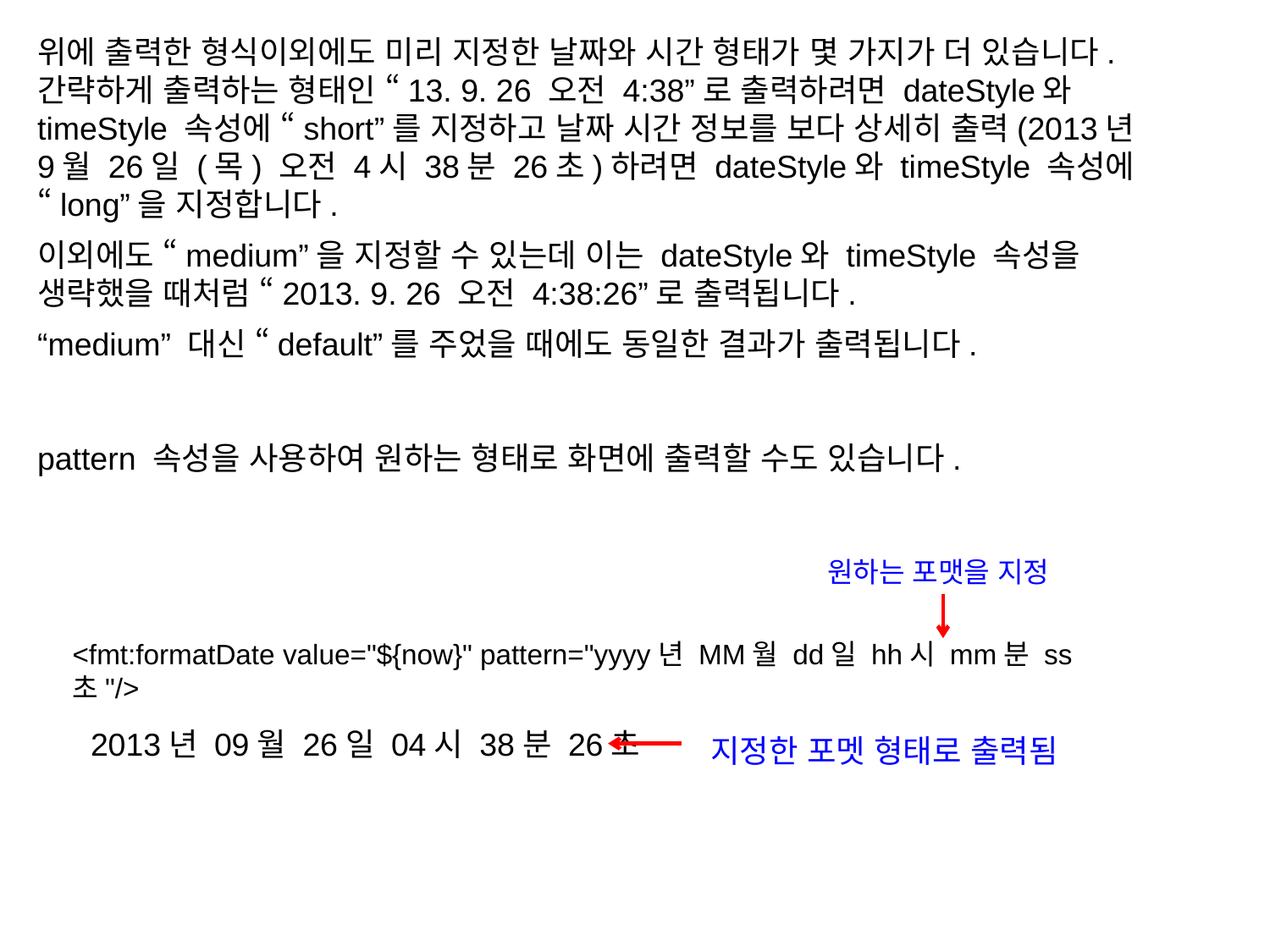

위에 출력한 형식이외에도 미리 지정한 날짜와 시간 형태가 몇 가지가 더 있습니다.
간략하게 출력하는 형태인 “13. 9. 26 오전 4:38”로 출력하려면 dateStyle와 timeStyle 속성에 “short”를 지정하고 날짜 시간 정보를 보다 상세히 출력(2013년 9월 26일 (목) 오전 4시 38분 26초)하려면 dateStyle와 timeStyle 속성에 “long”을 지정합니다.

이외에도 “medium”을 지정할 수 있는데 이는 dateStyle와 timeStyle 속성을 생략했을 때처럼 “2013. 9. 26 오전 4:38:26”로 출력됩니다.

“medium” 대신 “default”를 주었을 때에도 동일한 결과가 출력됩니다.

pattern 속성을 사용하여 원하는 형태로 화면에 출력할 수도 있습니다.
원하는 포맷을 지정
<fmt:formatDate value="${now}" pattern="yyyy년 MM월 dd일 hh시 mm분 ss초"/>
2013년 09월 26일 04시 38분 26초
지정한 포멧 형태로 출력됨